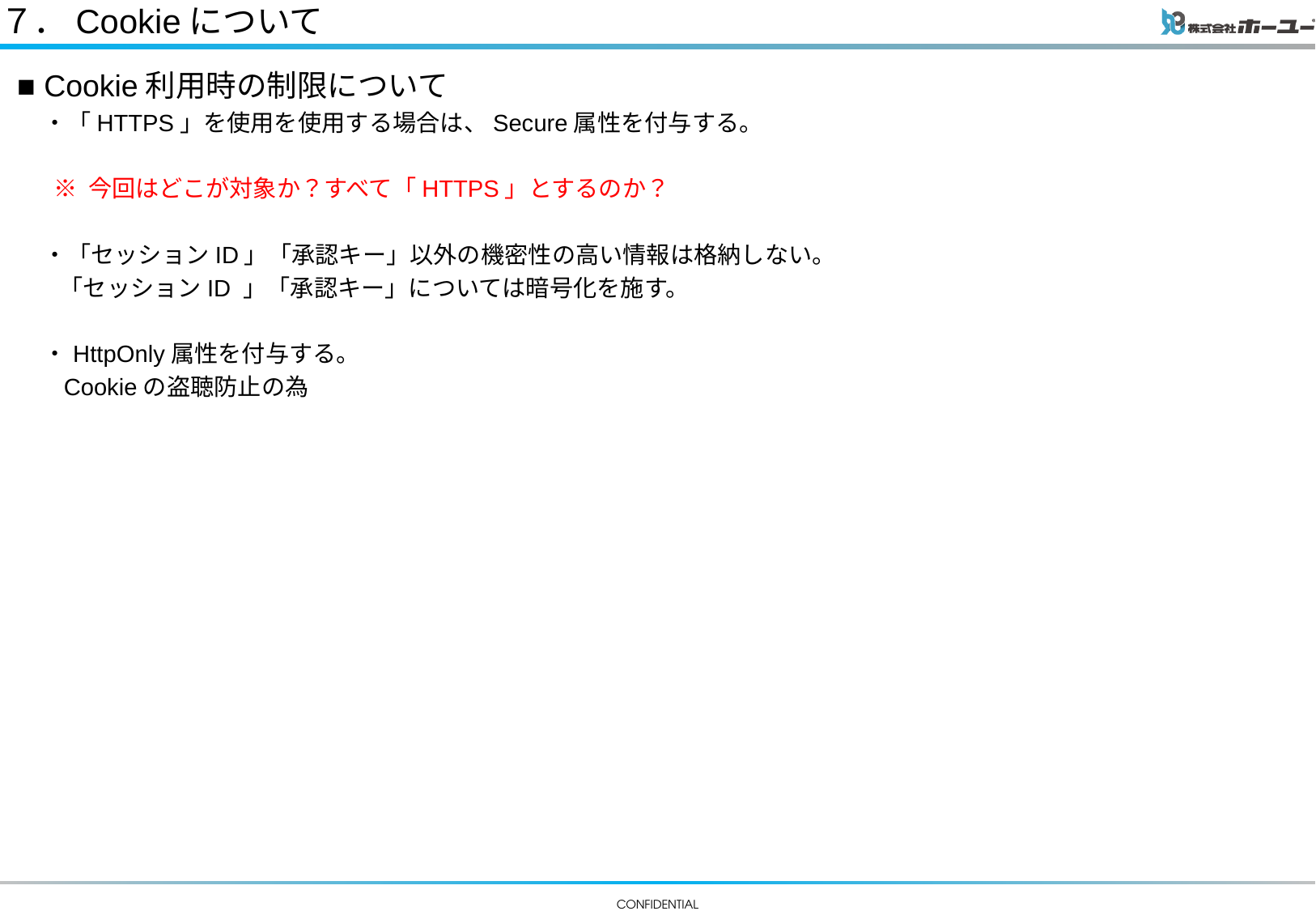

# ７．Cookieについて
■ Cookie利用時の制限について
    ・「HTTPS」を使用を使用する場合は、Secure属性を付与する。

       ※ 今回はどこが対象か？すべて「HTTPS」とするのか？

    ・「セッションID」「承認キー」以外の機密性の高い情報は格納しない。
       「セッションID 」「承認キー」については暗号化を施す。

    ・HttpOnly属性を付与する。
       Cookieの盗聴防止の為